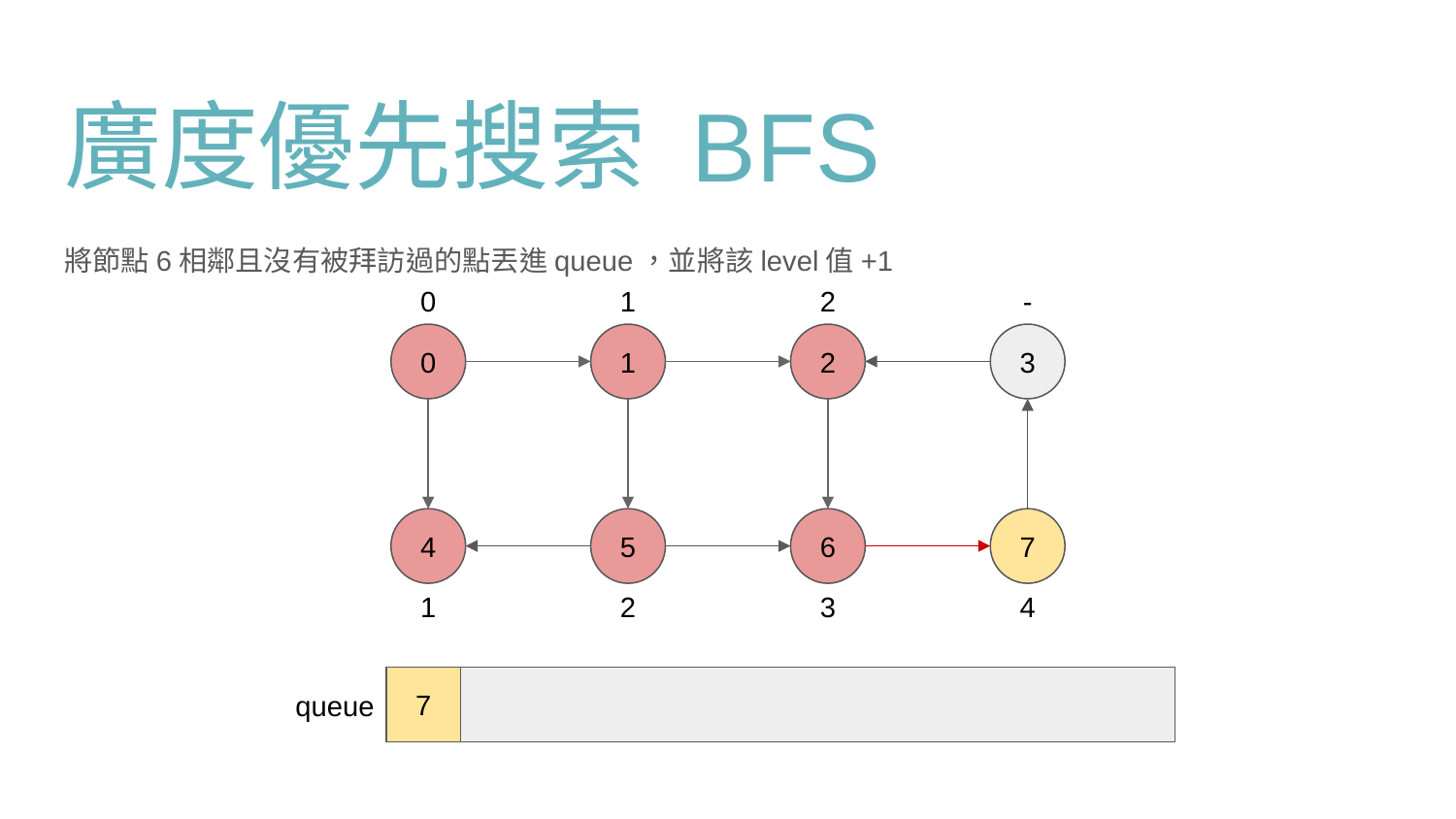

# 廣度優先搜索 BFS
將節點6相鄰且沒有被拜訪過的點丟進queue，並將該level值+1
-
0
1
2
0
1
2
3
4
5
6
7
4
1
2
3

7
queue